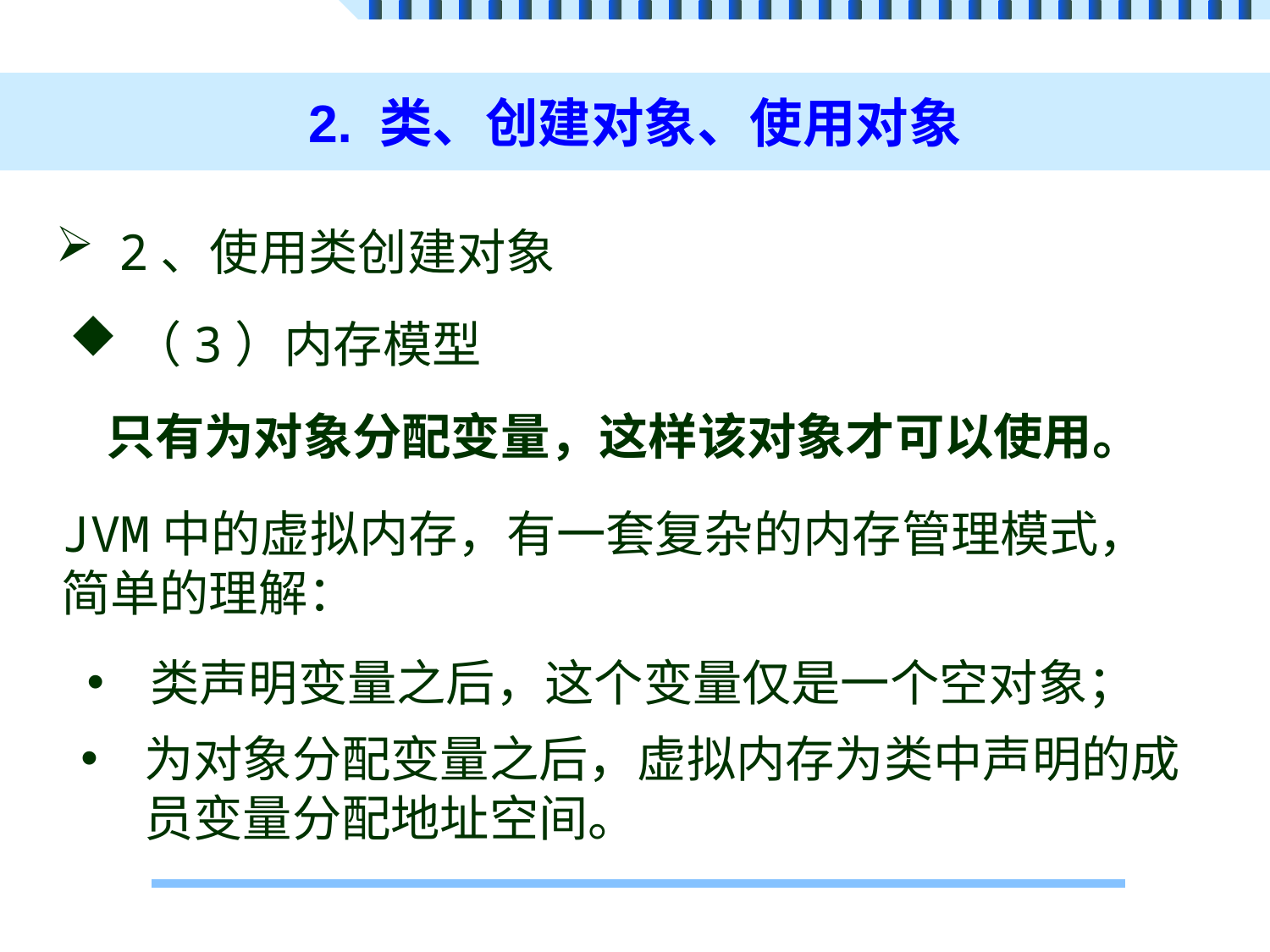

# 2. 类、创建对象、使用对象
2、使用类创建对象
（3）内存模型
只有为对象分配变量，这样该对象才可以使用。
JVM中的虚拟内存，有一套复杂的内存管理模式，简单的理解：
类声明变量之后，这个变量仅是一个空对象；
为对象分配变量之后，虚拟内存为类中声明的成员变量分配地址空间。